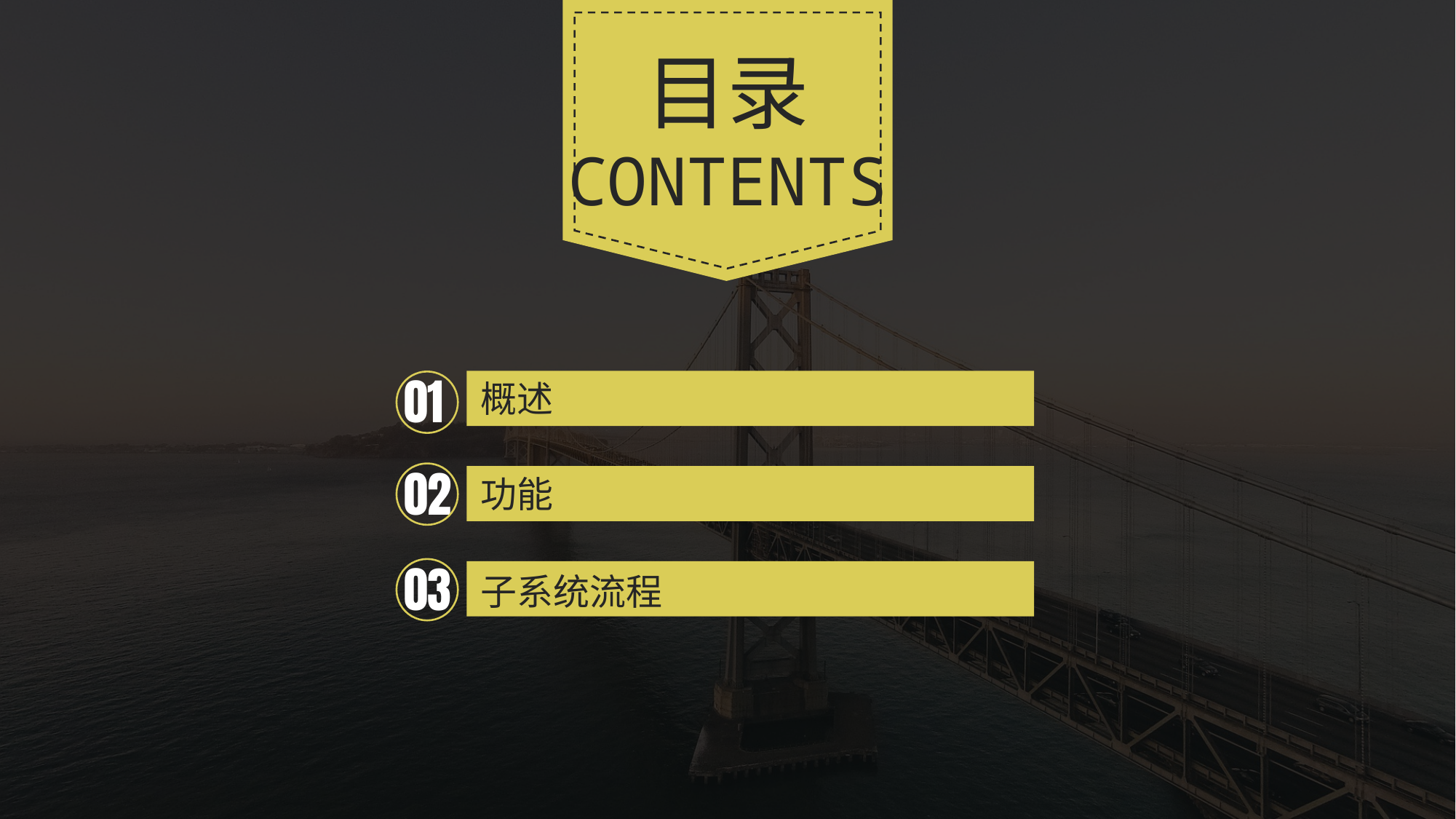

目录
CONTENTS
01

概述

02

功能
03

子系统流程